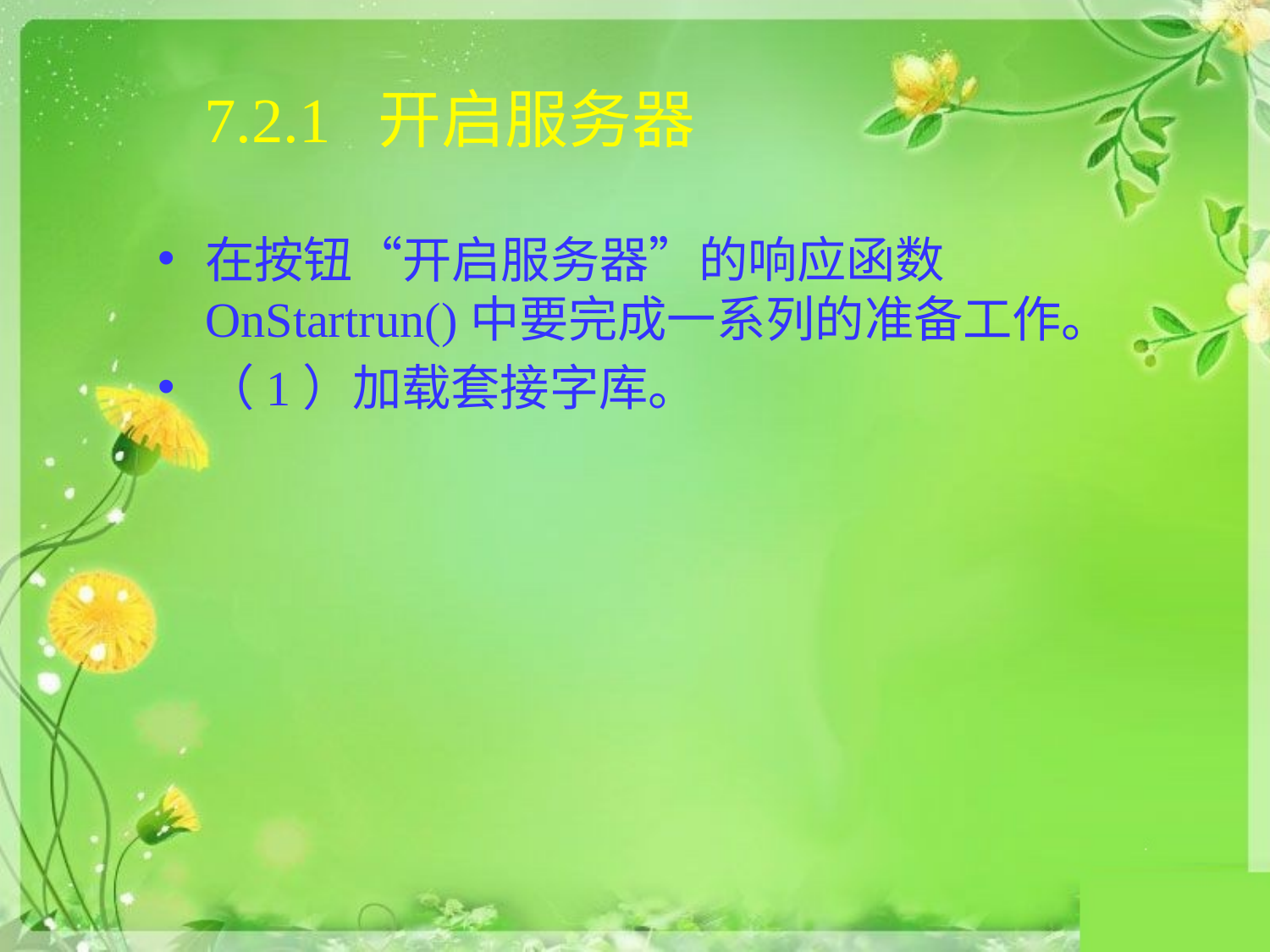

# 7.2.1  开启服务器
在按钮“开启服务器”的响应函数OnStartrun()中要完成一系列的准备工作。
（1）加载套接字库。